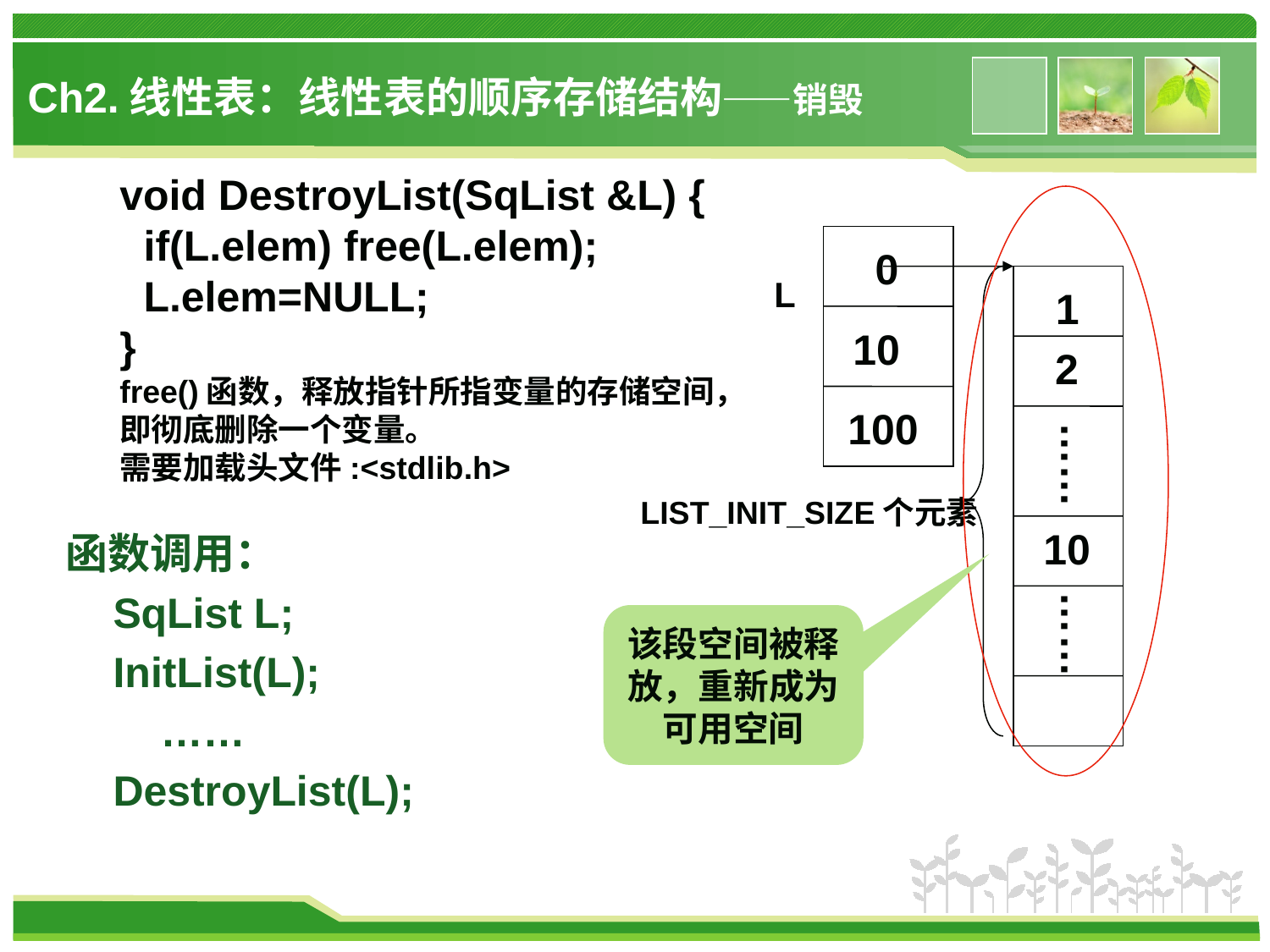

# Ch2.线性表：线性表的顺序存储结构——销毁
void DestroyList(SqList &L) {
  if(L.elem) free(L.elem);
  L.elem=NULL;
}
free()函数，释放指针所指变量的存储空间，
即彻底删除一个变量。
需要加载头文件:<stdlib.h>

0
L

1

10

2

100

……
LIST_INIT_SIZE个元素

10
函数调用：
    SqList L;
    InitList(L);
        ……
    DestroyList(L);
……

该段空间被释放，重新成为可用空间

16